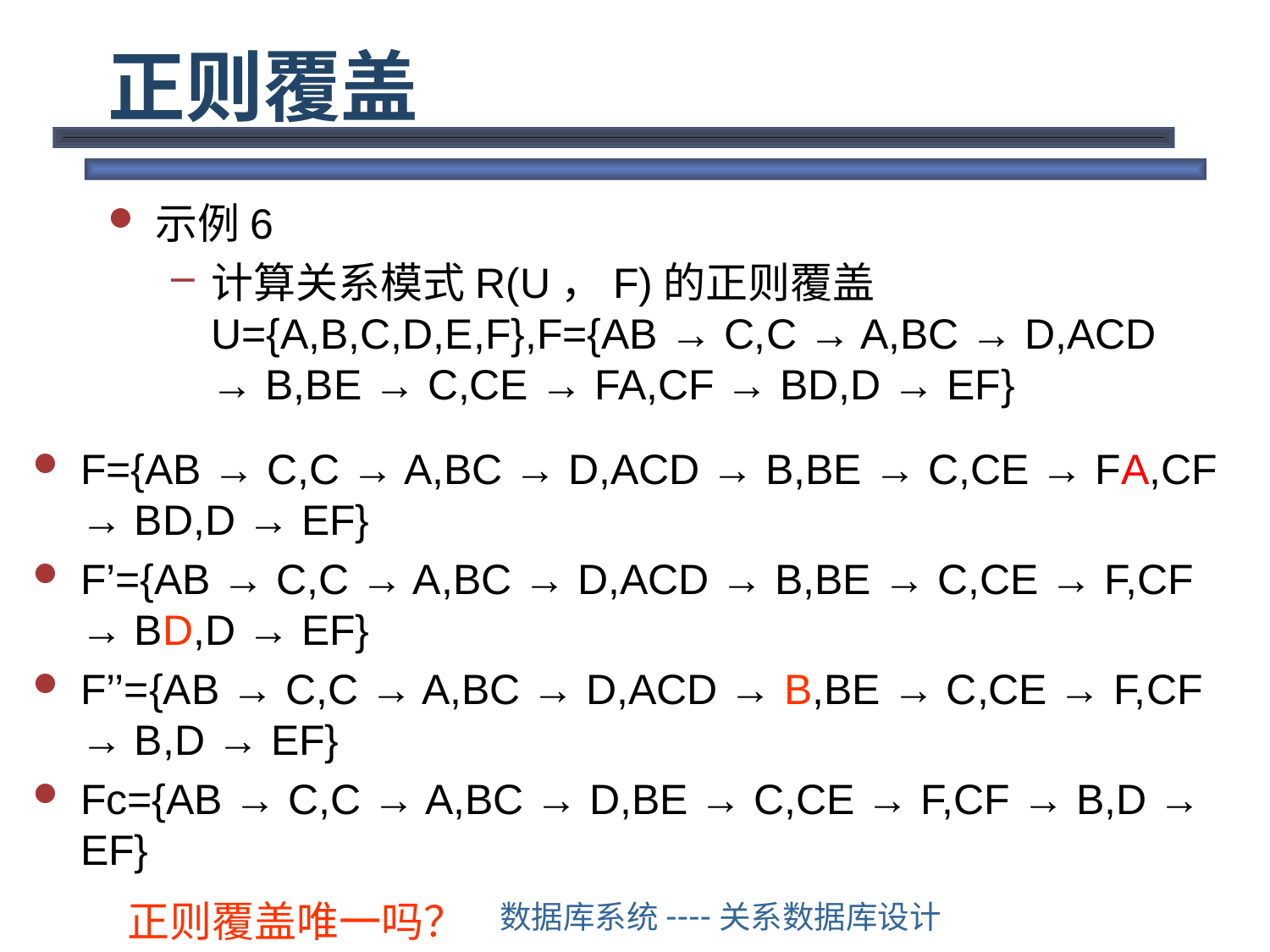

# 正则覆盖
示例6
计算关系模式R(U，F)的正则覆盖U={A,B,C,D,E,F},F={AB → C,C → A,BC → D,ACD → B,BE → C,CE → FA,CF → BD,D → EF}
F={AB → C,C → A,BC → D,ACD → B,BE → C,CE → FA,CF → BD,D → EF}
F’={AB → C,C → A,BC → D,ACD → B,BE → C,CE → F,CF → BD,D → EF}
F’’={AB → C,C → A,BC → D,ACD → B,BE → C,CE → F,CF → B,D → EF}
Fc={AB → C,C → A,BC → D,BE → C,CE → F,CF → B,D → EF}
正则覆盖唯一吗？
数据库系统----关系数据库设计